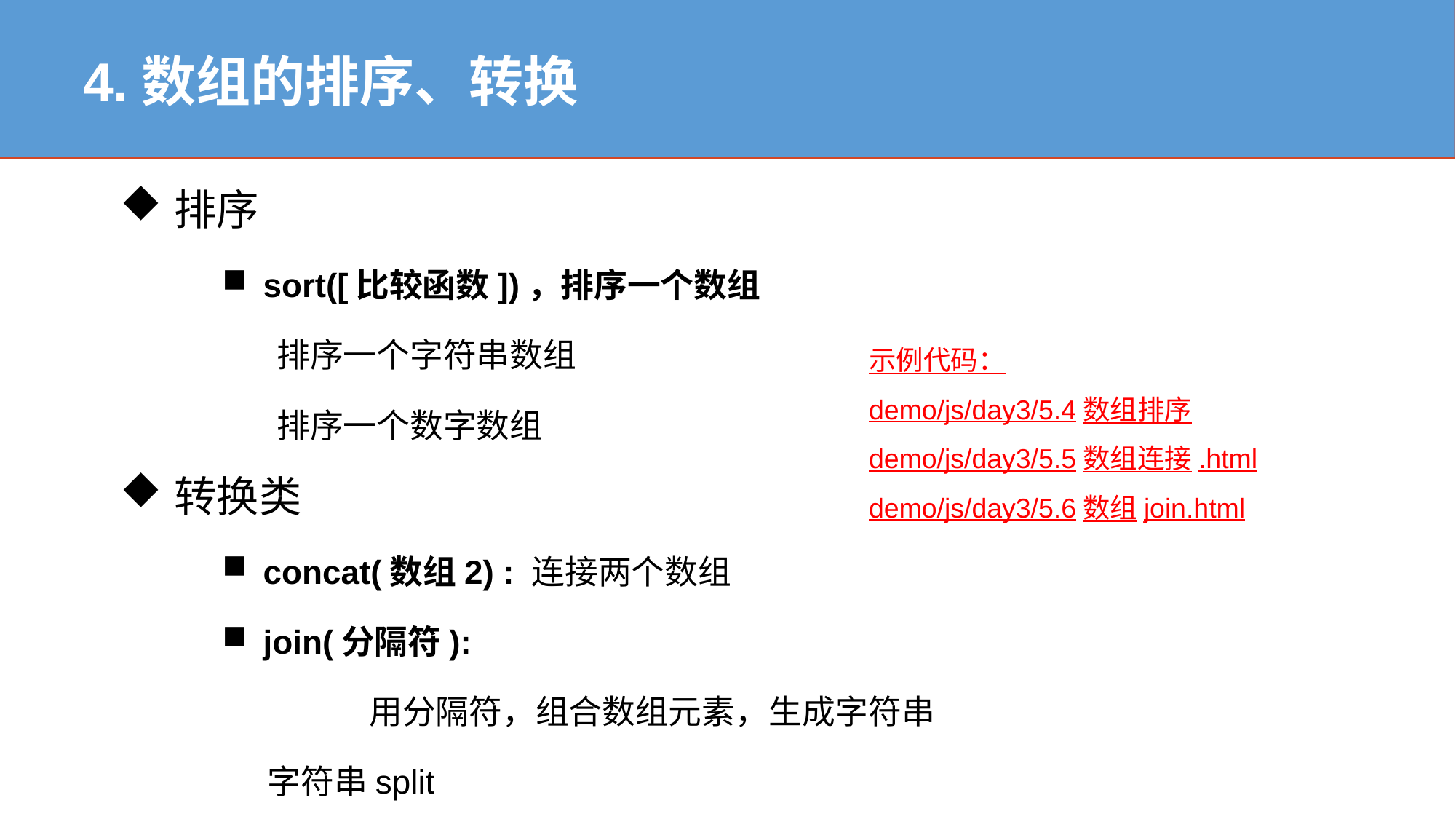

4.数组的排序、转换

排序
sort([比较函数])，排序一个数组
排序一个字符串数组
排序一个数字数组
转换类
concat(数组2) : 连接两个数组
join(分隔符):
	    用分隔符，组合数组元素，生成字符串
     字符串split

示例代码：
demo/js/day3/5.4数组排序
demo/js/day3/5.5数组连接.html
demo/js/day3/5.6数组join.html